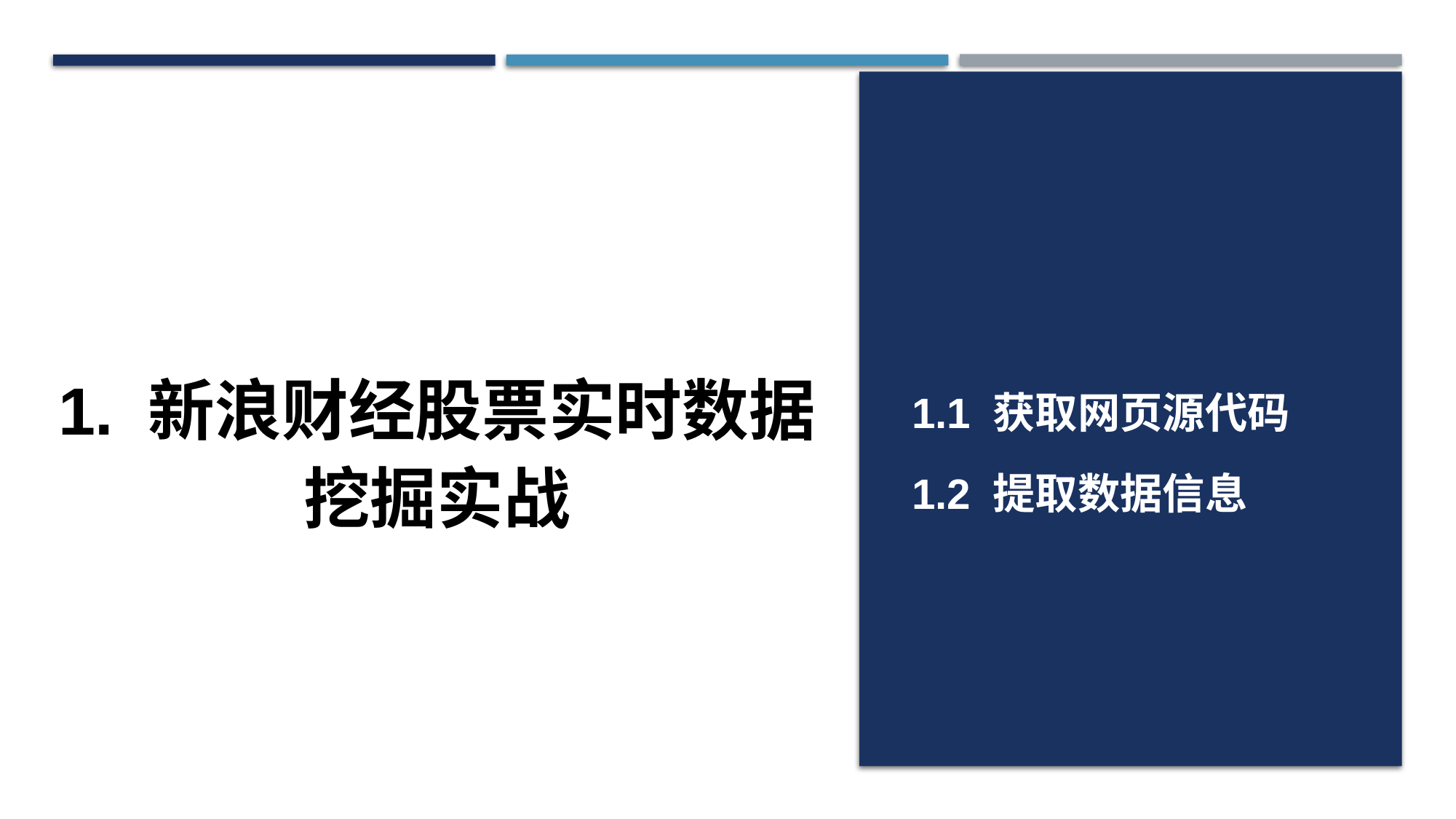

1. 新浪财经股票实时数据挖掘实战
1.1 获取网页源代码
1.2 提取数据信息
2